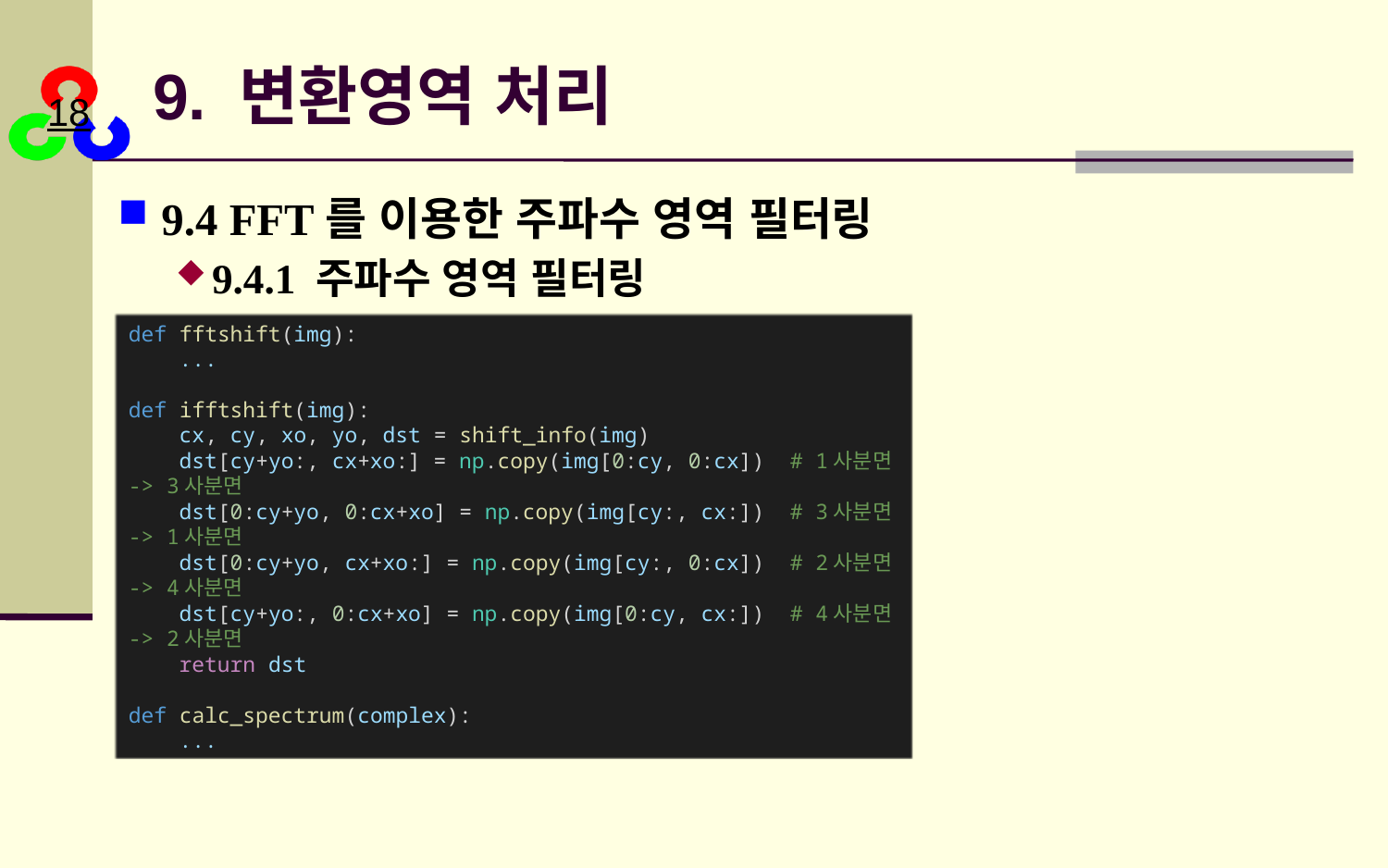

# 9. 변환영역 처리
9.4 FFT를 이용한 주파수 영역 필터링
9.4.1 주파수 영역 필터링
def fftshift(img):
    ...

def ifftshift(img):
    cx, cy, xo, yo, dst = shift_info(img)
    dst[cy+yo:, cx+xo:] = np.copy(img[0:cy, 0:cx])  # 1사분면 -> 3사분면
    dst[0:cy+yo, 0:cx+xo] = np.copy(img[cy:, cx:])  # 3사분면 -> 1사분면
    dst[0:cy+yo, cx+xo:] = np.copy(img[cy:, 0:cx])  # 2사분면 -> 4사분면
    dst[cy+yo:, 0:cx+xo] = np.copy(img[0:cy, cx:])  # 4사분면 -> 2사분면
    return dst

def calc_spectrum(complex):
    ...